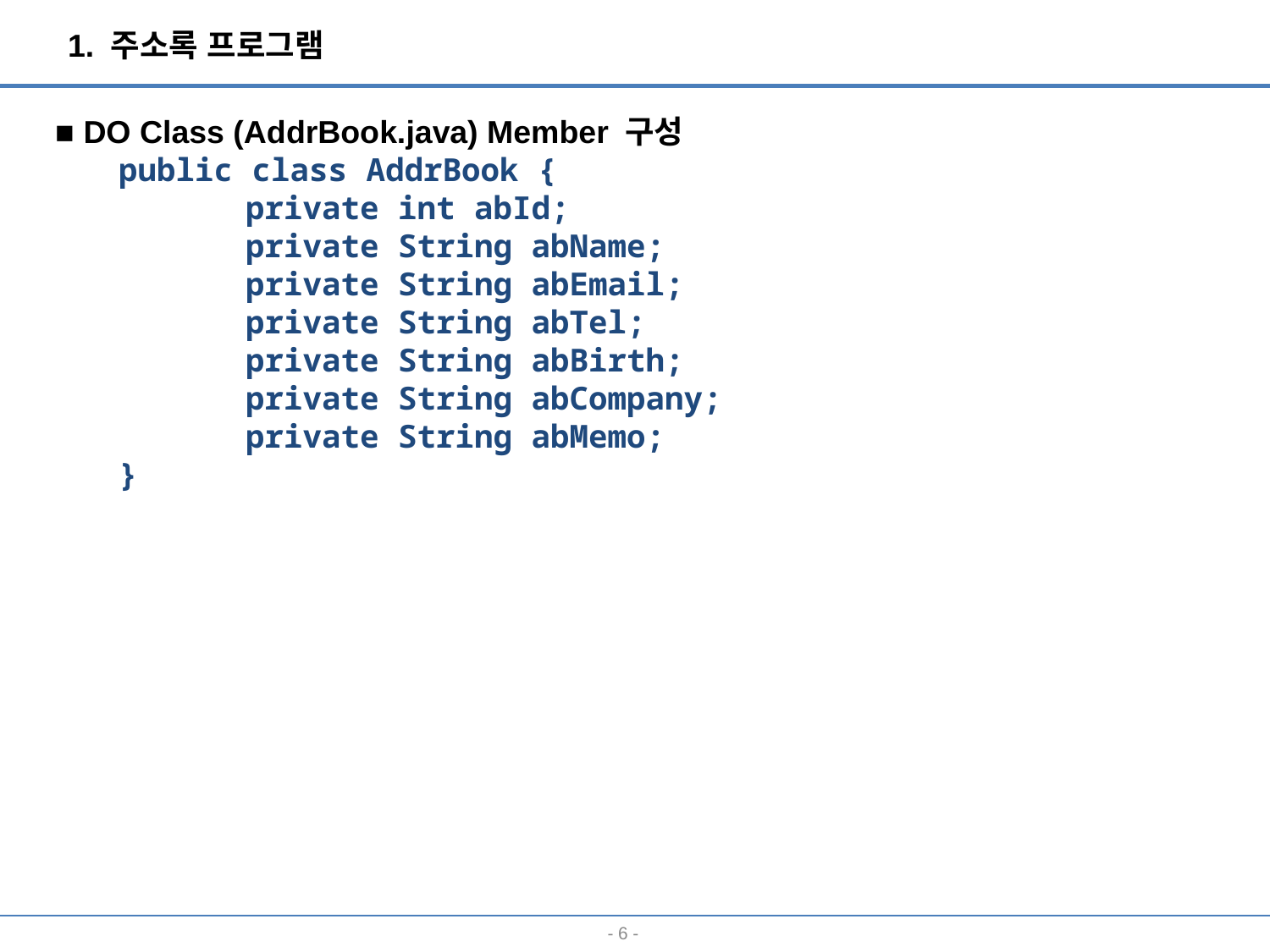

1. 주소록 프로그램
■ DO Class (AddrBook.java) Member 구성
public class AddrBook {
	private int abId;
	private String abName;
	private String abEmail;
	private String abTel;
	private String abBirth;
	private String abCompany;
	private String abMemo;
}
- 6 -